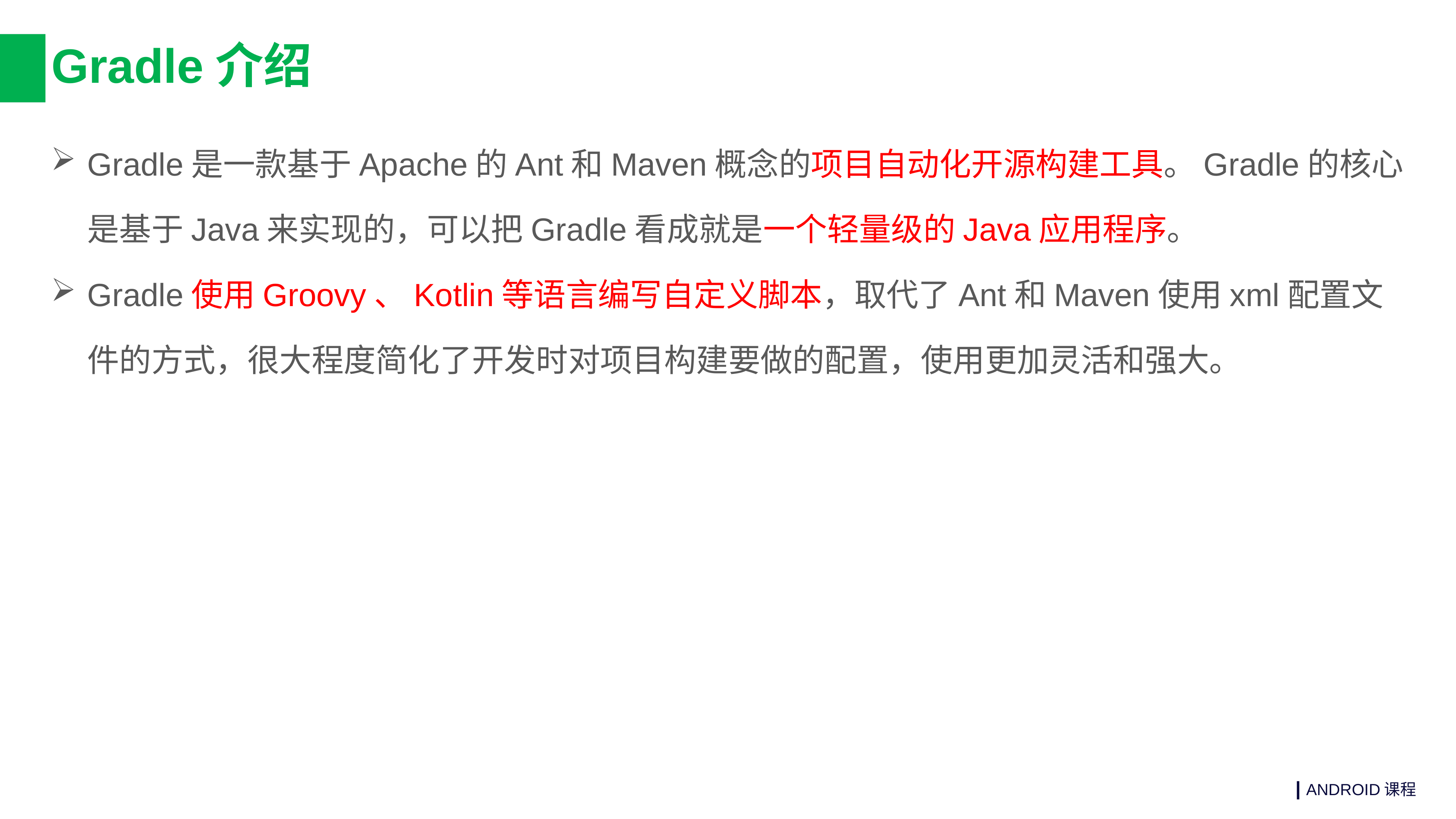

# Gradle介绍
Gradle是一款基于Apache的Ant和Maven概念的项目自动化开源构建工具。Gradle的核心是基于Java来实现的，可以把Gradle看成就是一个轻量级的Java应用程序。
Gradle使用Groovy、Kotlin等语言编写自定义脚本，取代了Ant和Maven使用xml配置文件的方式，很大程度简化了开发时对项目构建要做的配置，使用更加灵活和强大。